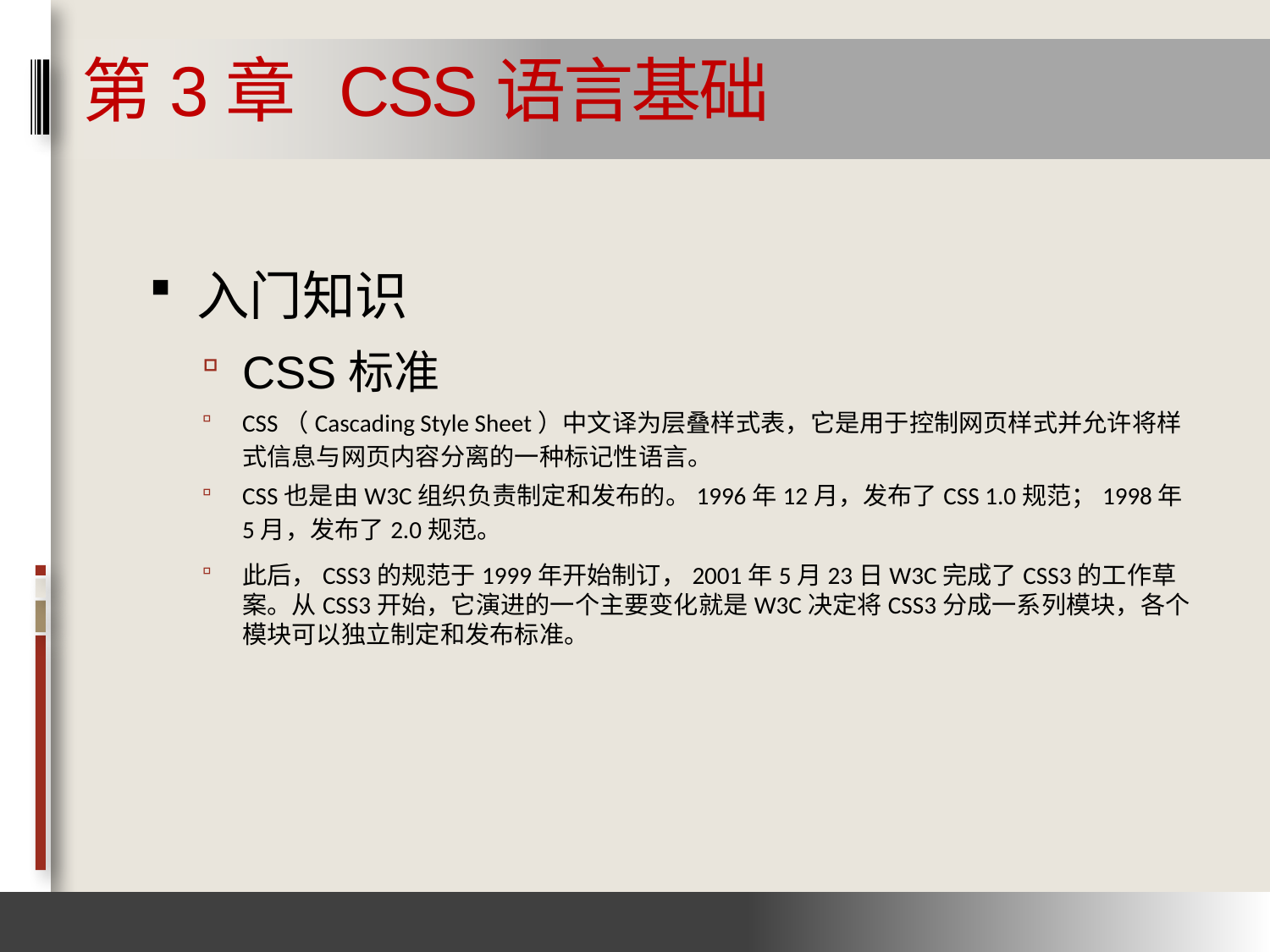

# 第3章  CSS语言基础
入门知识
CSS标准
CSS（Cascading Style Sheet）中文译为层叠样式表，它是用于控制网页样式并允许将样式信息与网页内容分离的一种标记性语言。
CSS也是由W3C组织负责制定和发布的。1996年12月，发布了CSS 1.0规范；1998年5月，发布了2.0规范。
此后，CSS3的规范于1999年开始制订，2001年5月23日W3C完成了CSS3的工作草案。从CSS3开始，它演进的一个主要变化就是W3C决定将CSS3分成一系列模块，各个模块可以独立制定和发布标准。